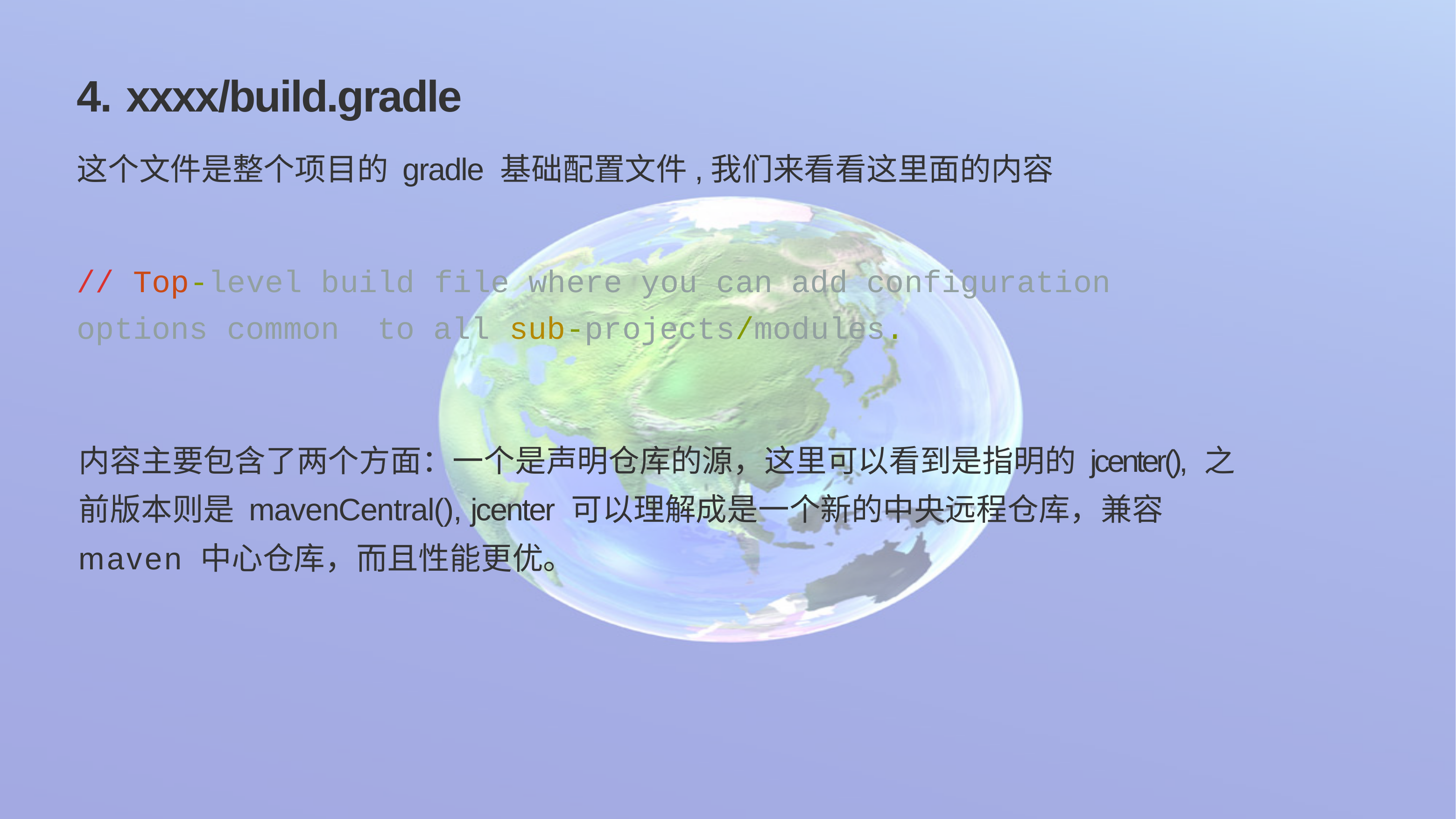

4. xxxx/build.gradle
这个文件是整个项目的 gradle 基础配置文件,我们来看看这里面的内容

// Top-level build file where you can add configuration options common  to all sub-projects/modules.
内容主要包含了两个方面：一个是声明仓库的源，这里可以看到是指明的 jcenter(), 之前版本则是 mavenCentral(), jcenter 可以理解成是一个新的中央远程仓库，兼容 maven 中心仓库，而且性能更优。